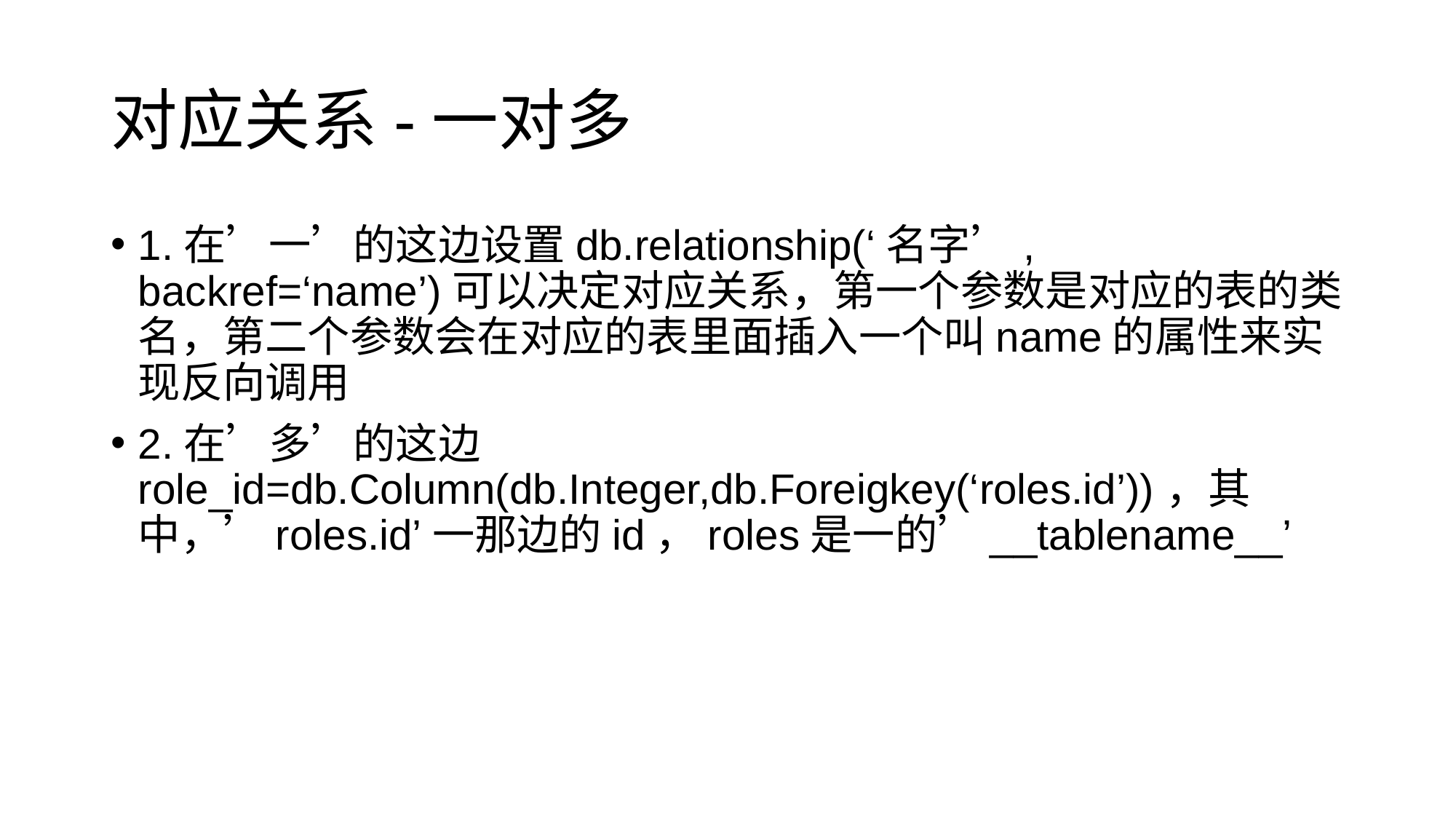

# 对应关系-一对多
1.在’一’的这边设置db.relationship(‘名字’, backref=‘name’)可以决定对应关系，第一个参数是对应的表的类名，第二个参数会在对应的表里面插入一个叫name的属性来实现反向调用
2.在’多’的这边role_id=db.Column(db.Integer,db.Foreigkey(‘roles.id’))，其中，’roles.id’一那边的id，roles是一的’__tablename__’